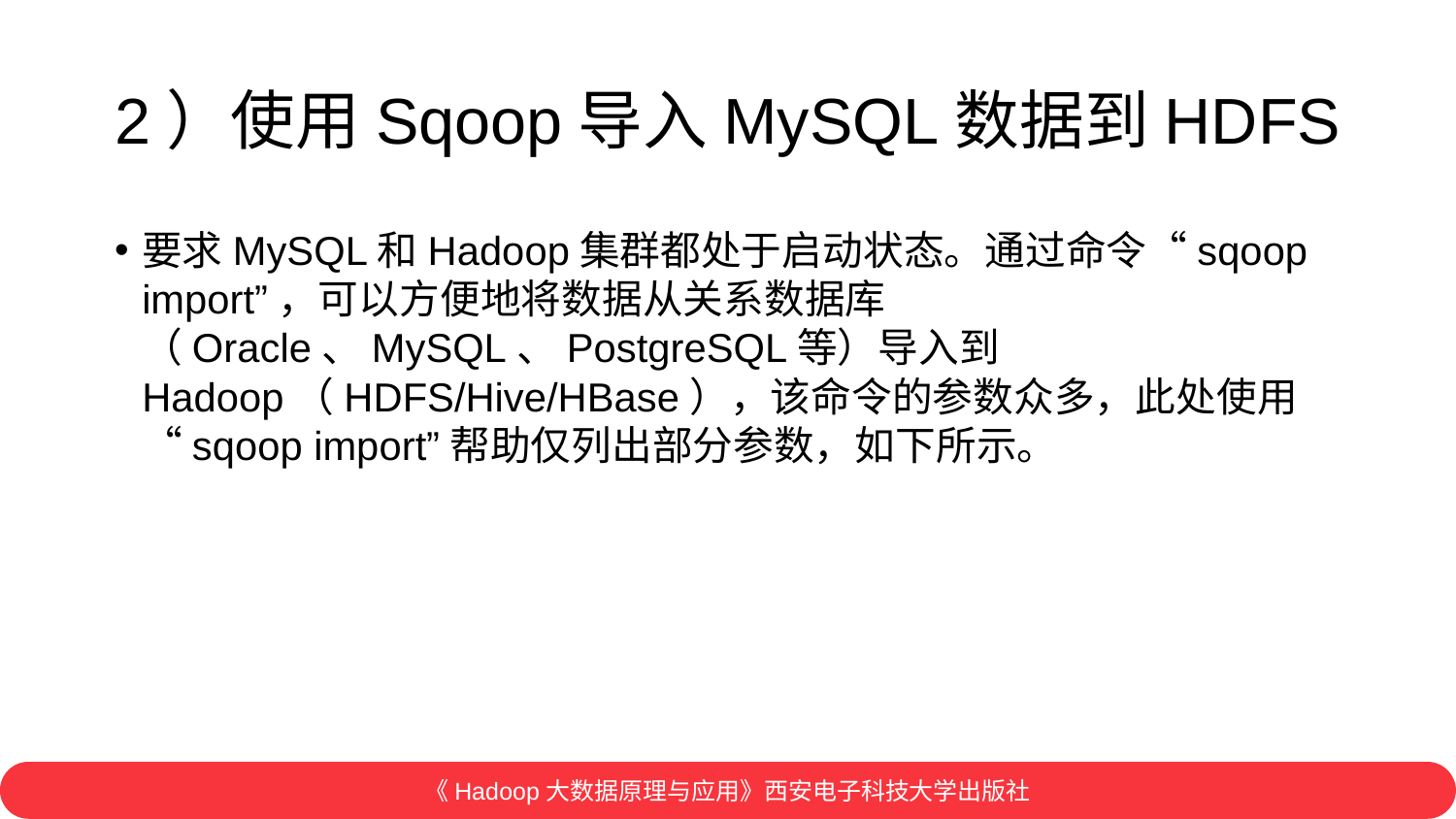

# 2）使用Sqoop导入MySQL数据到HDFS
要求MySQL和Hadoop集群都处于启动状态。通过命令“sqoop import”，可以方便地将数据从关系数据库（Oracle、MySQL、PostgreSQL等）导入到Hadoop（HDFS/Hive/HBase），该命令的参数众多，此处使用“sqoop import”帮助仅列出部分参数，如下所示。